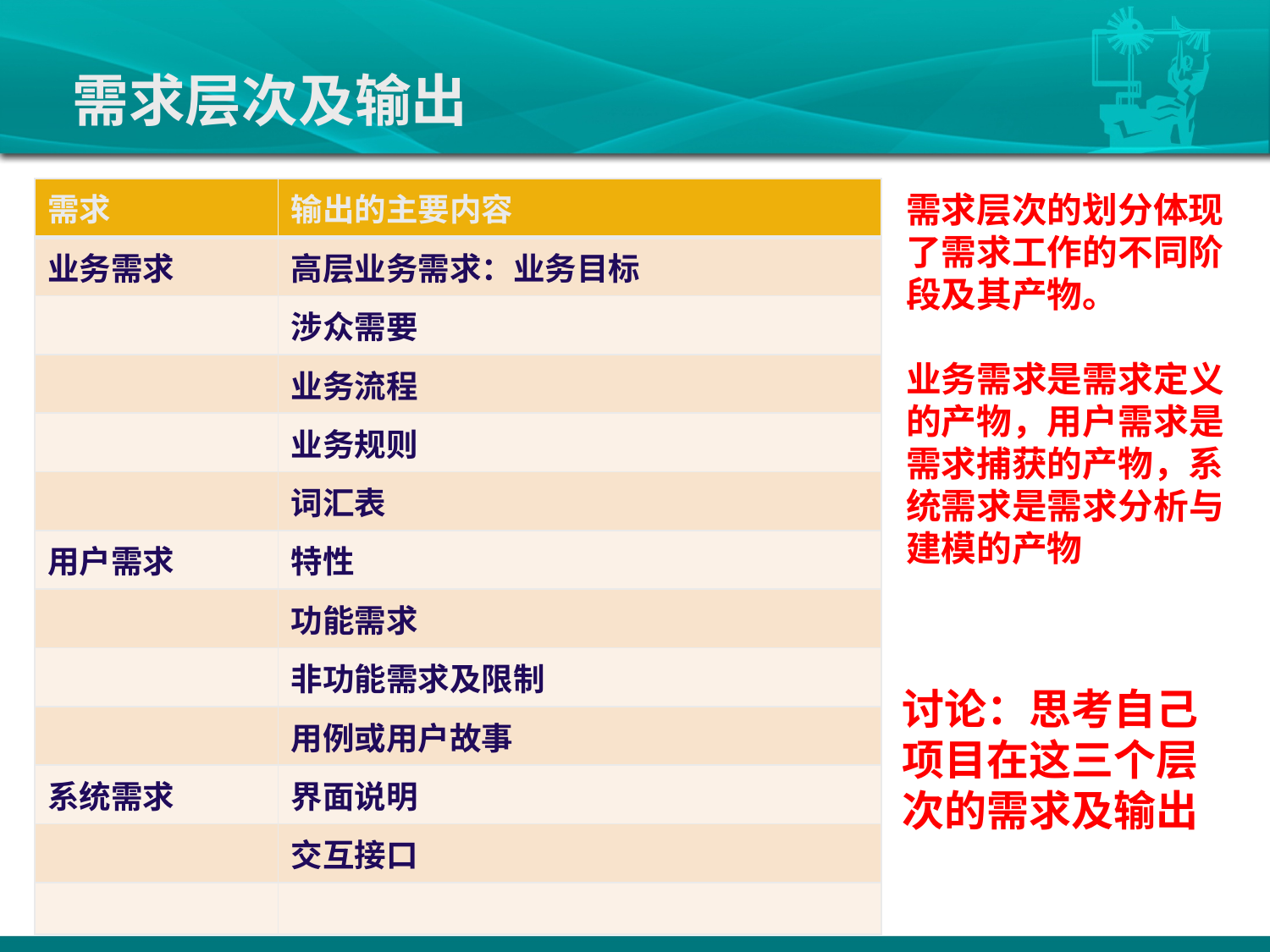

# 需求层次及输出

| 需求 | 输出的主要内容 |
| --- | --- |
| 业务需求 | 高层业务需求：业务目标 |
|  | 涉众需要 |
|  | 业务流程 |
|  | 业务规则 |
|  | 词汇表 |
| 用户需求 | 特性 |
|  | 功能需求 |
|  | 非功能需求及限制 |
|  | 用例或用户故事 |
| 系统需求 | 界面说明 |
|  | 交互接口 |
|  |  |
需求层次的划分体现了需求工作的不同阶段及其产物。

业务需求是需求定义的产物，用户需求是需求捕获的产物，系统需求是需求分析与建模的产物
讨论：思考自己项目在这三个层次的需求及输出